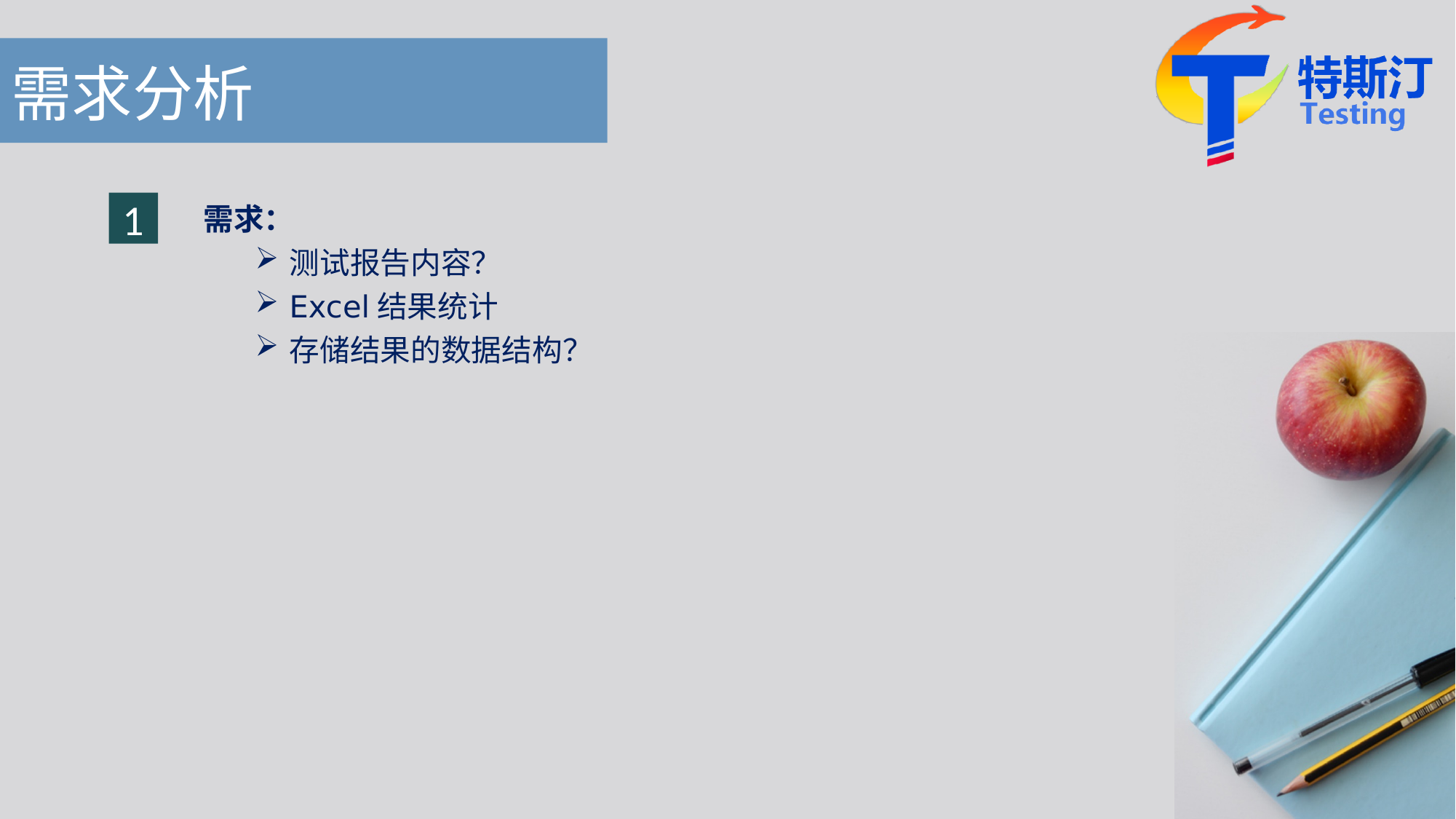

# 需求分析
需求：
测试报告内容？
Excel结果统计
存储结果的数据结构？
1